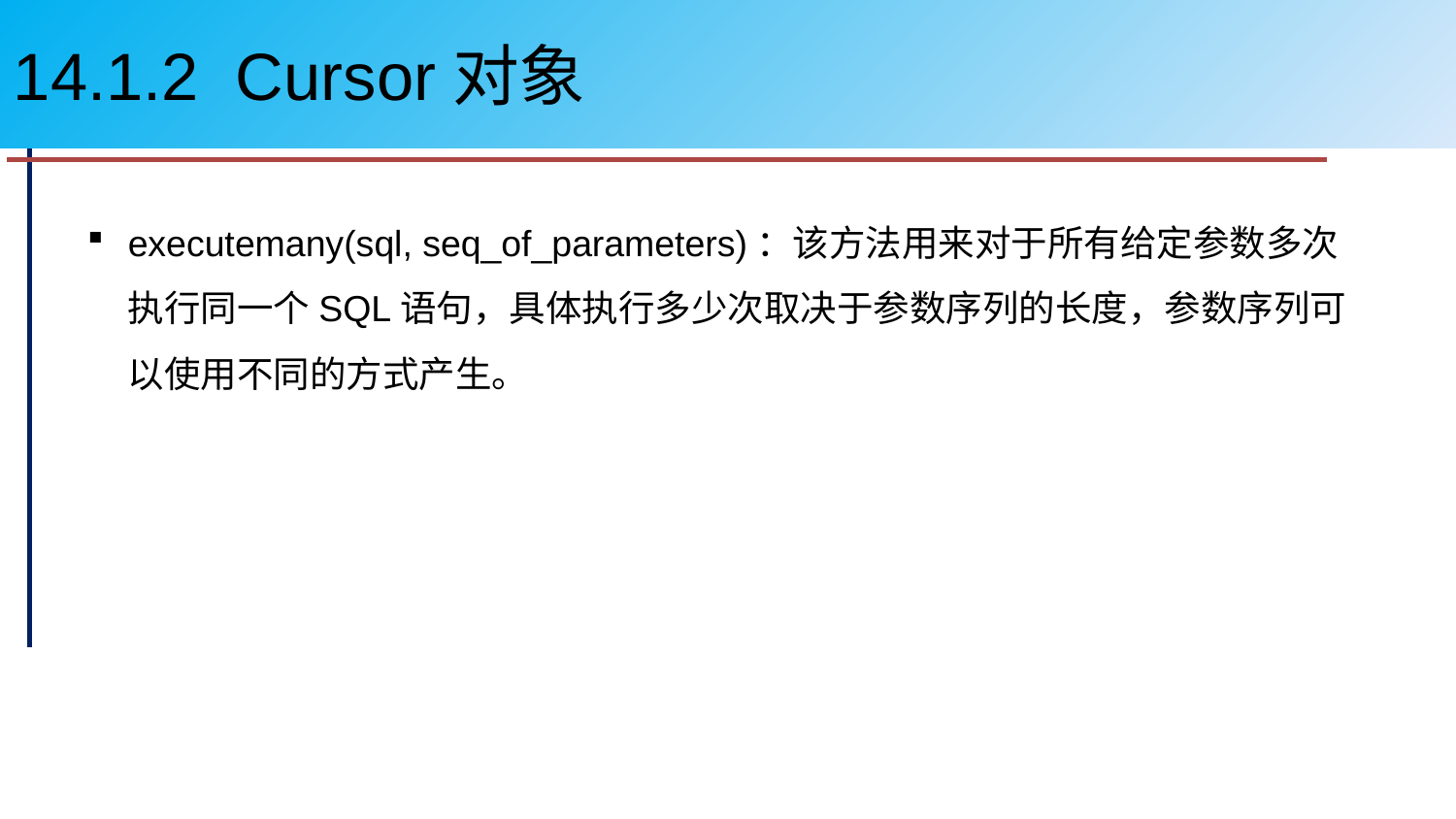

# 14.1.2  Cursor对象
executemany(sql, seq_of_parameters)：该方法用来对于所有给定参数多次执行同一个SQL语句，具体执行多少次取决于参数序列的长度，参数序列可以使用不同的方式产生。